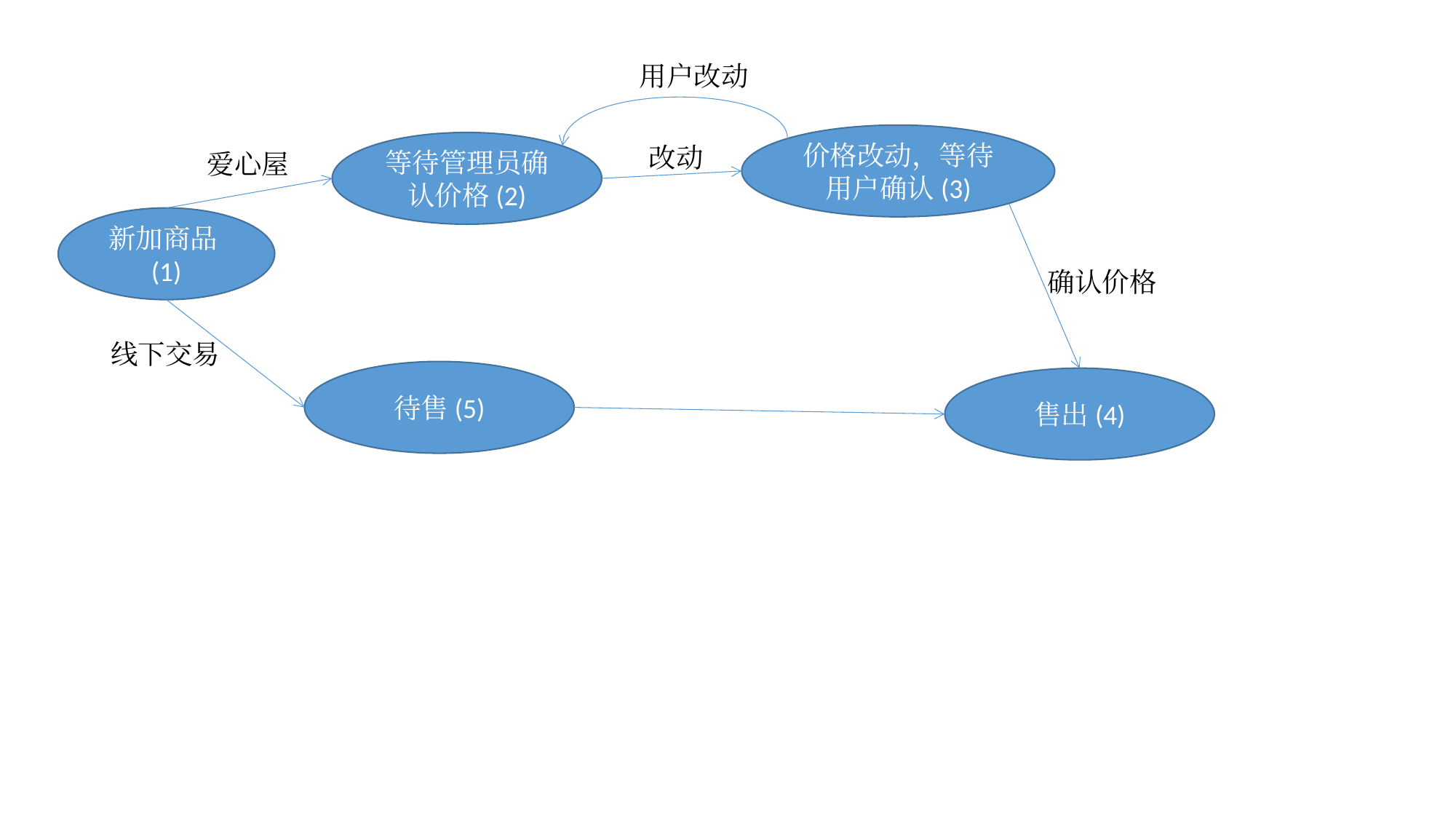

用户改动
价格改动，等待用户确认(3)
等待管理员确认价格(2)
改动
爱心屋
新加商品(1)
确认价格
线下交易
待售(5)
售出(4)